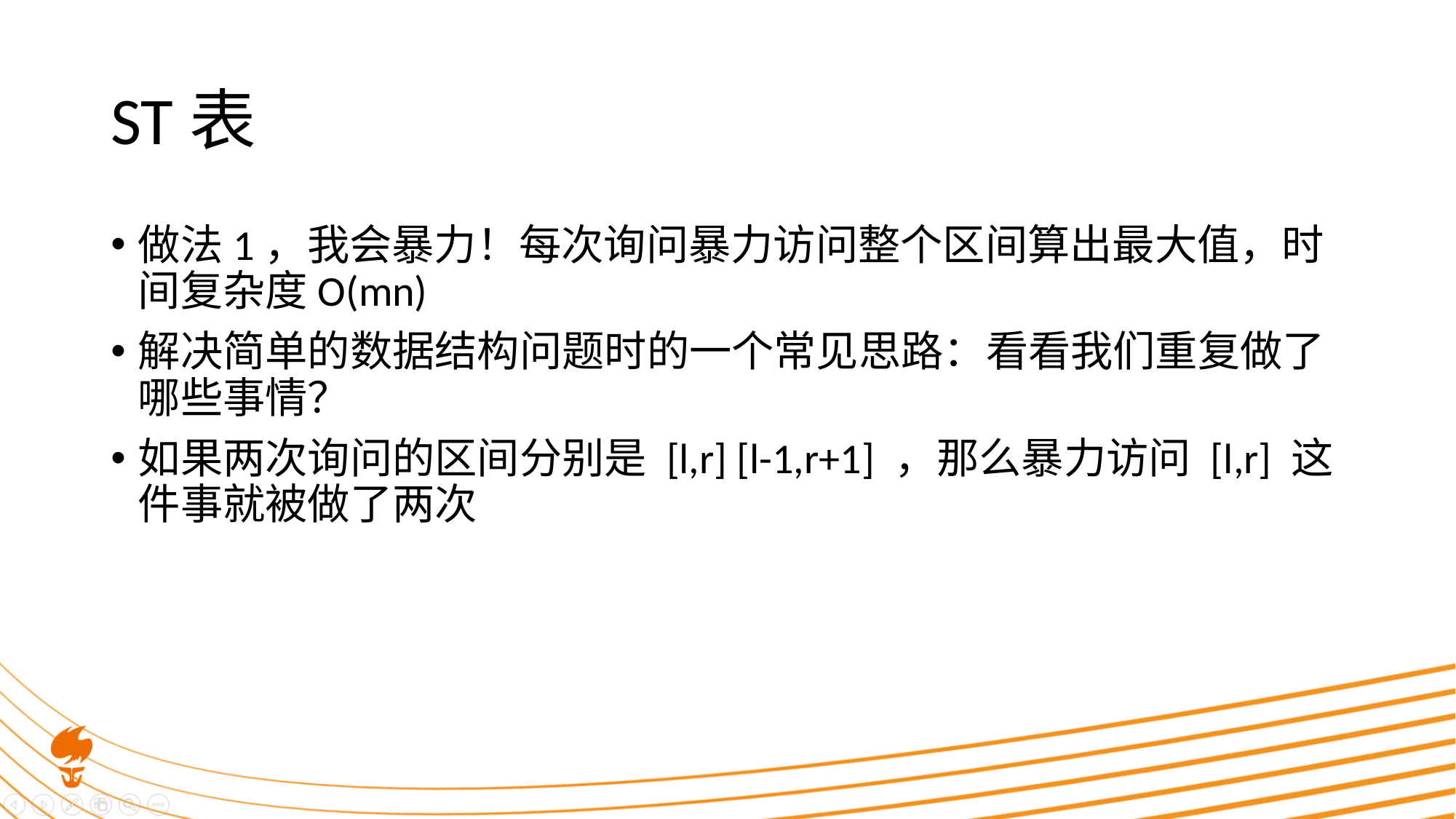

# ST表
做法1，我会暴力！每次询问暴力访问整个区间算出最大值，时间复杂度O(mn)
解决简单的数据结构问题时的一个常见思路：看看我们重复做了哪些事情？
如果两次询问的区间分别是 [l,r] [l-1,r+1] ，那么暴力访问 [l,r] 这件事就被做了两次